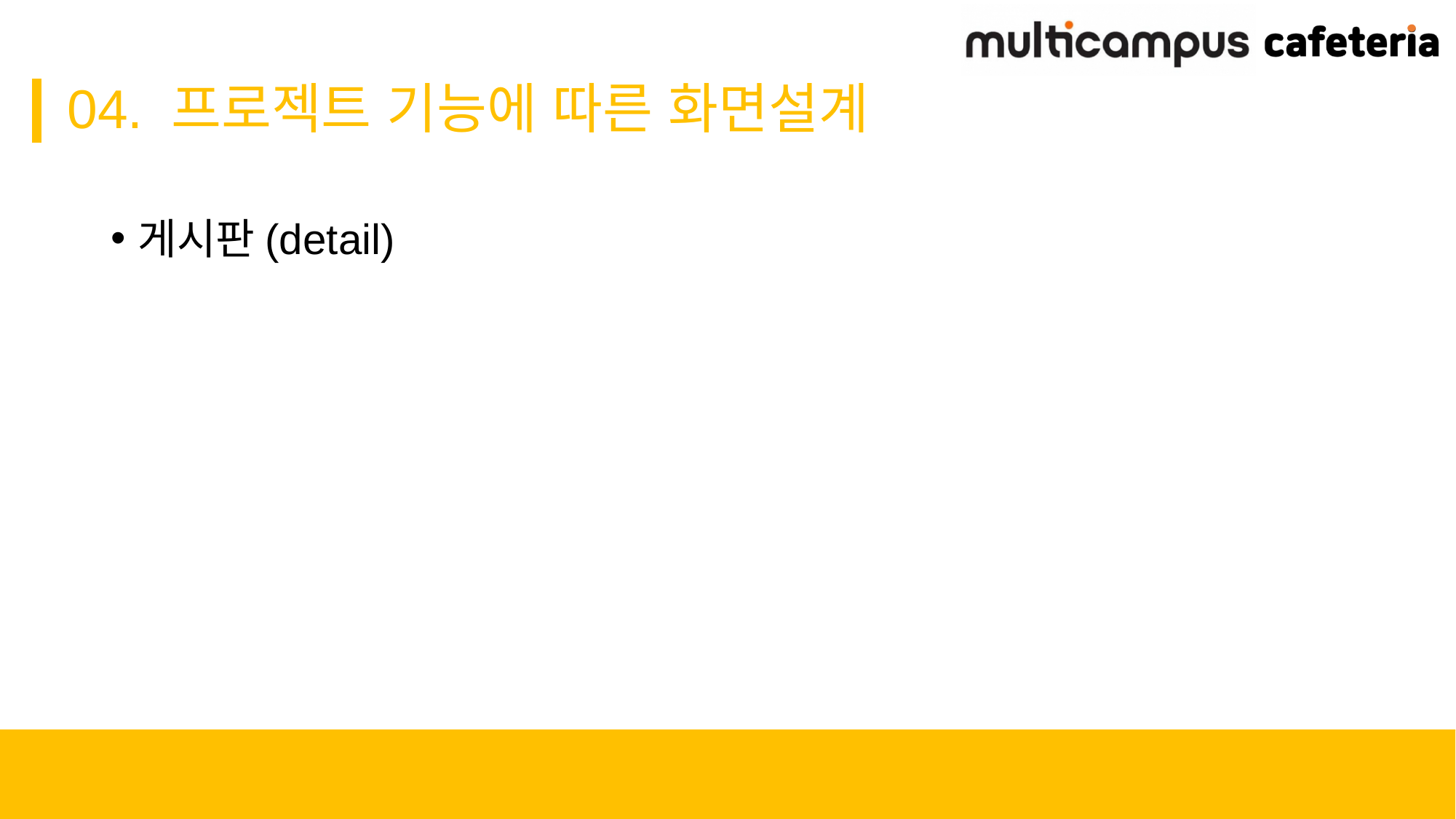

# 04. 프로젝트 기능에 따른 화면설계
게시판(detail)